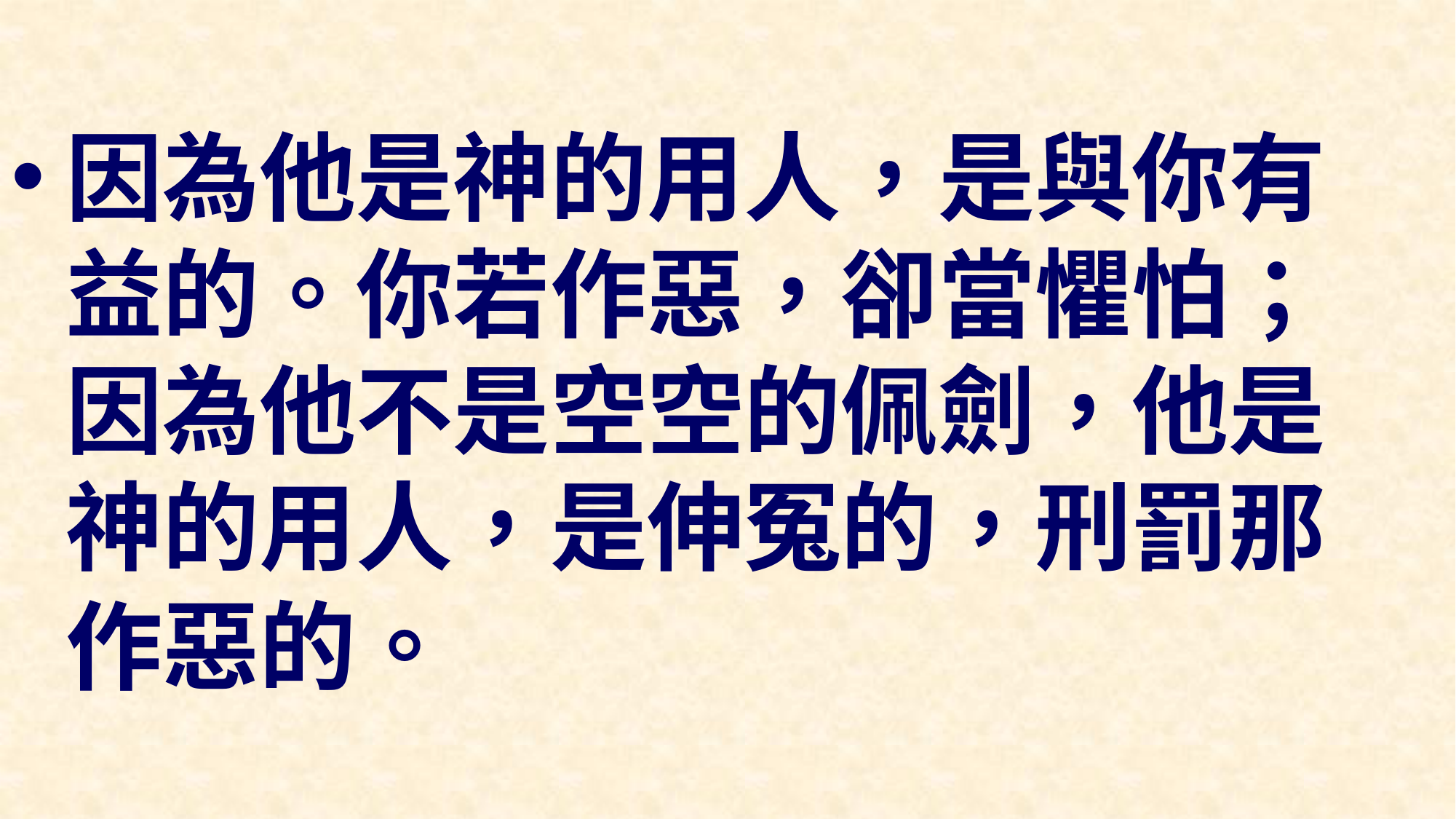

因為他是神的用人，是與你有益的。你若作惡，卻當懼怕；因為他不是空空的佩劍，他是神的用人，是伸冤的，刑罰那作惡的。